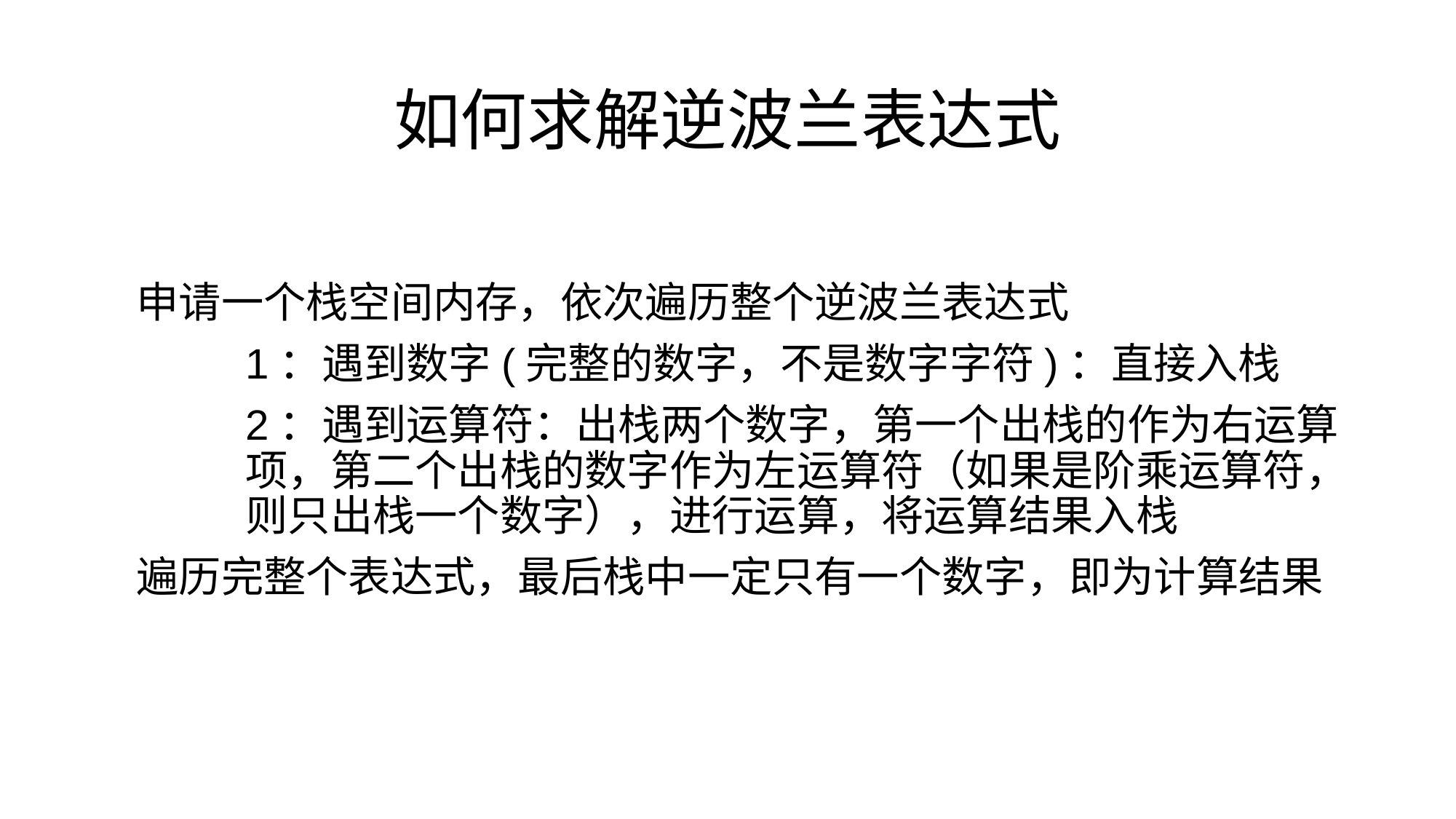

# 如何求解逆波兰表达式
申请一个栈空间内存，依次遍历整个逆波兰表达式
	1：遇到数字(完整的数字，不是数字字符)：直接入栈
	2：遇到运算符：出栈两个数字，第一个出栈的作为右运算	项，第二个出栈的数字作为左运算符（如果是阶乘运算符，	则只出栈一个数字），进行运算，将运算结果入栈
遍历完整个表达式，最后栈中一定只有一个数字，即为计算结果